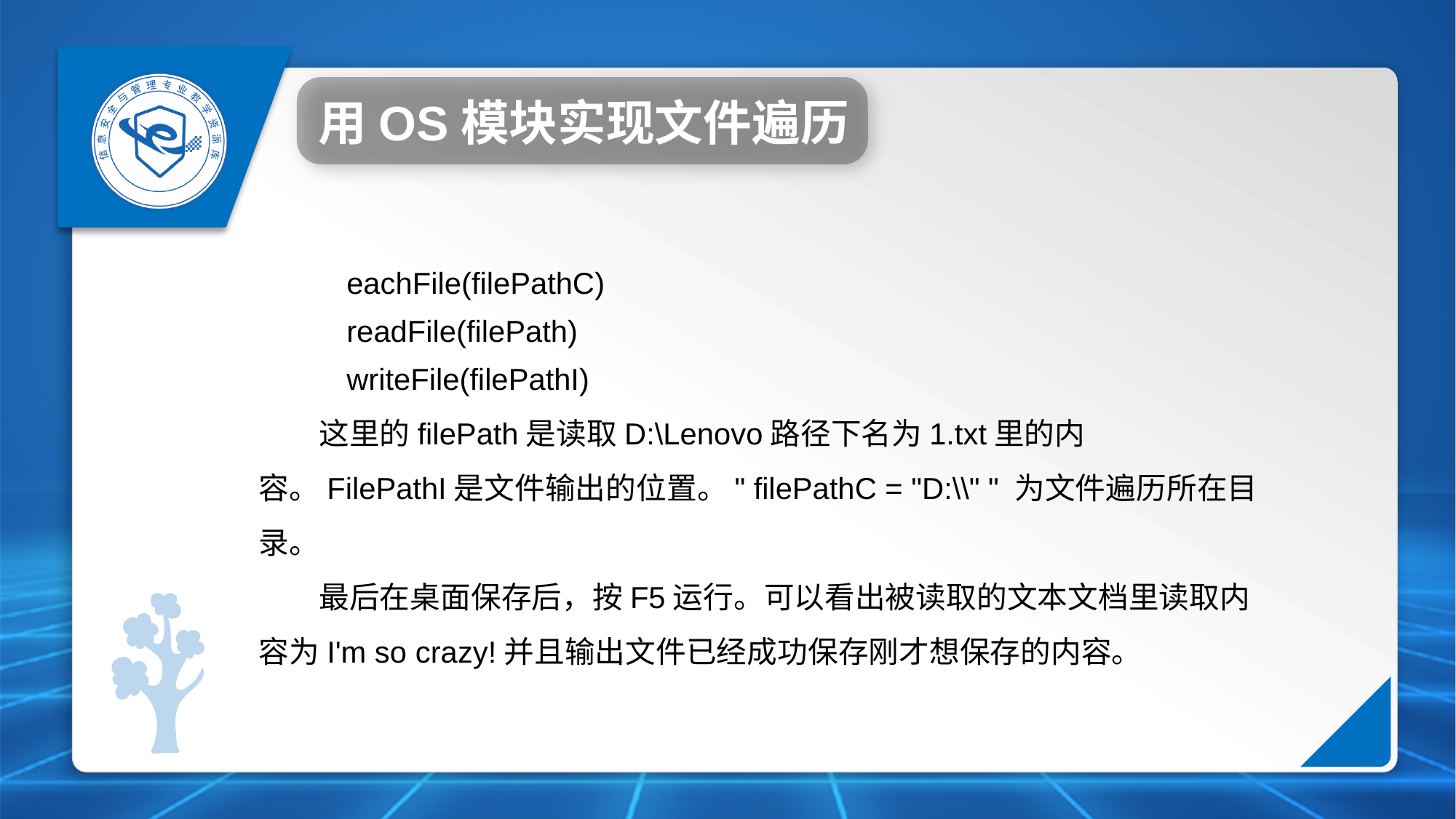

用OS模块实现文件遍历
    eachFile(filePathC)
    readFile(filePath)
    writeFile(filePathI)
这里的filePath是读取D:\Lenovo路径下名为1.txt里的内容。FilePathI是文件输出的位置。" filePathC = "D:\\" " 为文件遍历所在目录。
最后在桌面保存后，按F5运行。可以看出被读取的文本文档里读取内容为I'm so crazy!并且输出文件已经成功保存刚才想保存的内容。